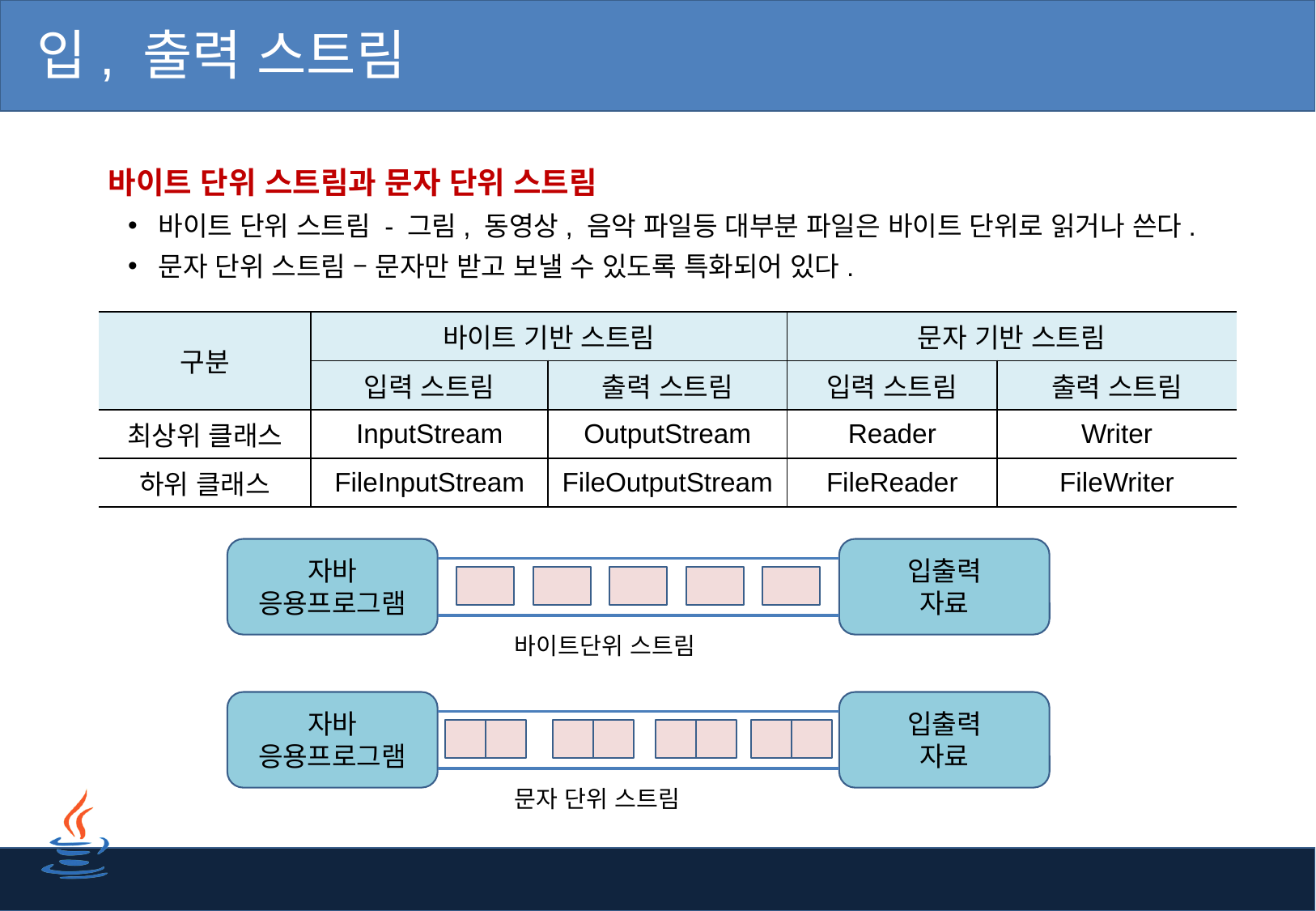

입, 출력 스트림
    바이트 단위 스트림과 문자 단위 스트림
바이트 단위 스트림 - 그림, 동영상, 음악 파일등 대부분 파일은 바이트 단위로 읽거나 쓴다.
문자 단위 스트림 – 문자만 받고 보낼 수 있도록 특화되어 있다.
| 구분 | 바이트 기반 스트림 |  | 문자 기반 스트림 |  |
| --- | --- | --- | --- | --- |
|  | 입력 스트림 | 출력 스트림 | 입력 스트림 | 출력 스트림 |
| 최상위 클래스 | InputStream | OutputStream | Reader | Writer |
| 하위 클래스 | FileInputStream | FileOutputStream | FileReader | FileWriter |
자바
응용프로그램
입출력
자료

바이트단위 스트림
자바
응용프로그램
입출력
자료

문자 단위 스트림